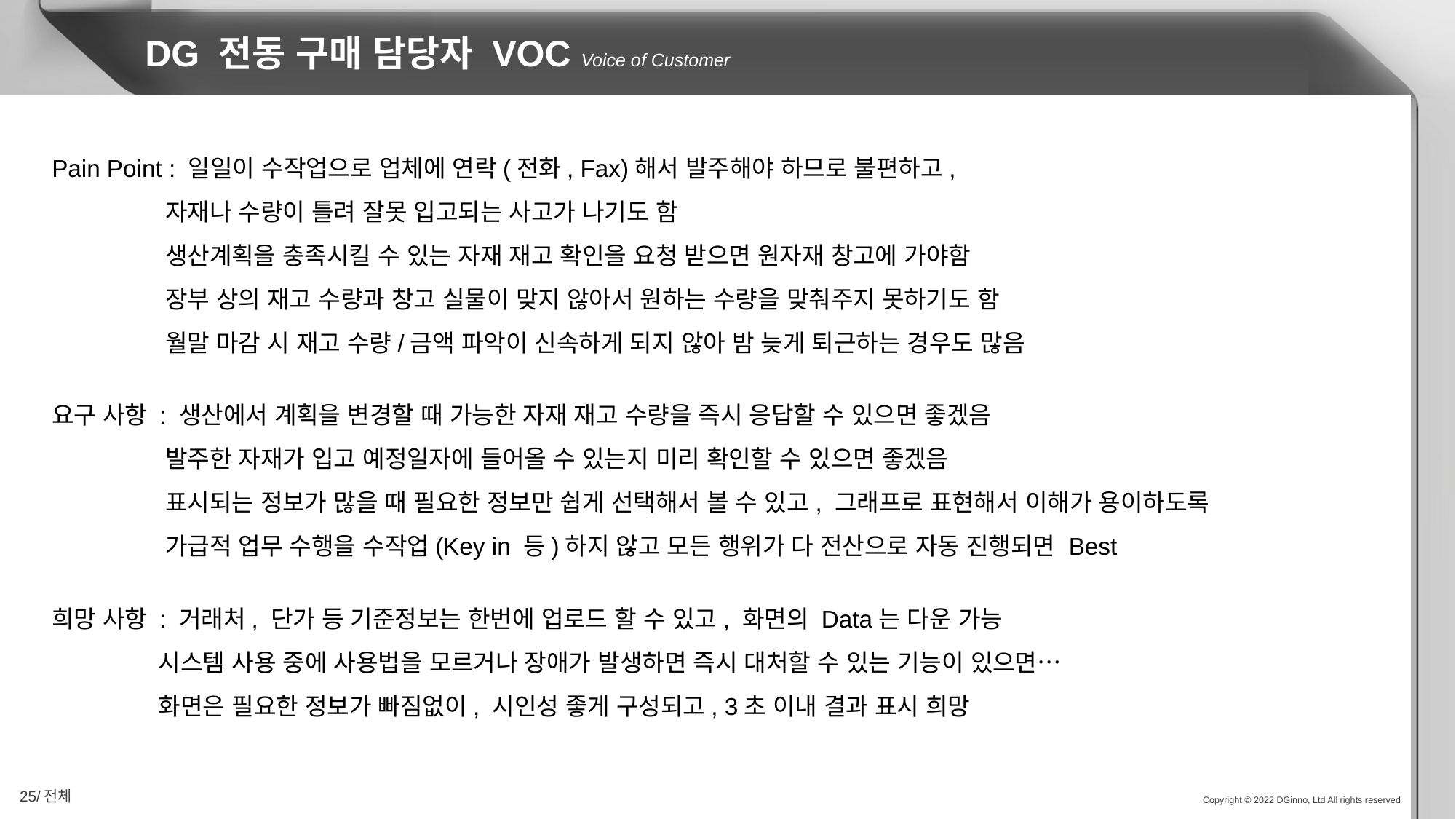

DG 전동 구매 담당자 VOC Voice of Customer
Pain Point : 일일이 수작업으로 업체에 연락(전화, Fax)해서 발주해야 하므로 불편하고,
                자재나 수량이 틀려 잘못 입고되는 사고가 나기도 함
                생산계획을 충족시킬 수 있는 자재 재고 확인을 요청 받으면 원자재 창고에 가야함
                장부 상의 재고 수량과 창고 실물이 맞지 않아서 원하는 수량을 맞춰주지 못하기도 함
                월말 마감 시 재고 수량/금액 파악이 신속하게 되지 않아 밤 늦게 퇴근하는 경우도 많음

요구 사항 : 생산에서 계획을 변경할 때 가능한 자재 재고 수량을 즉시 응답할 수 있으면 좋겠음
                발주한 자재가 입고 예정일자에 들어올 수 있는지 미리 확인할 수 있으면 좋겠음
                표시되는 정보가 많을 때 필요한 정보만 쉽게 선택해서 볼 수 있고, 그래프로 표현해서 이해가 용이하도록
                가급적 업무 수행을 수작업(Key in 등)하지 않고 모든 행위가 다 전산으로 자동 진행되면 Best

희망 사항 : 거래처, 단가 등 기준정보는 한번에 업로드 할 수 있고, 화면의 Data는 다운 가능
               시스템 사용 중에 사용법을 모르거나 장애가 발생하면 즉시 대처할 수 있는 기능이 있으면…
               화면은 필요한 정보가 빠짐없이, 시인성 좋게 구성되고, 3초 이내 결과 표시 희망